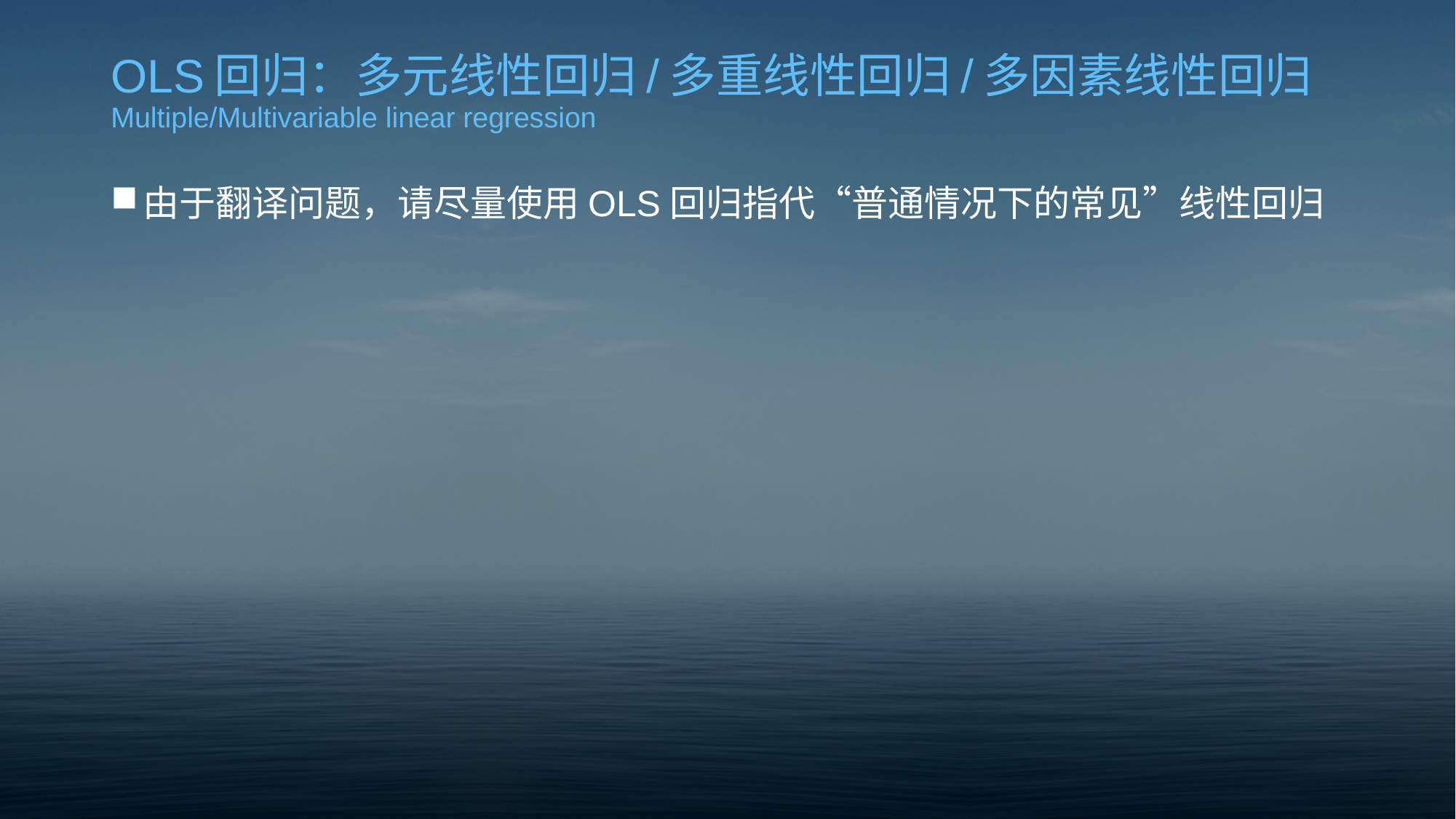

# OLS回归：多元线性回归/多重线性回归/多因素线性回归 Multiple/Multivariable linear regression
由于翻译问题，请尽量使用OLS回归指代“普通情况下的常见”线性回归